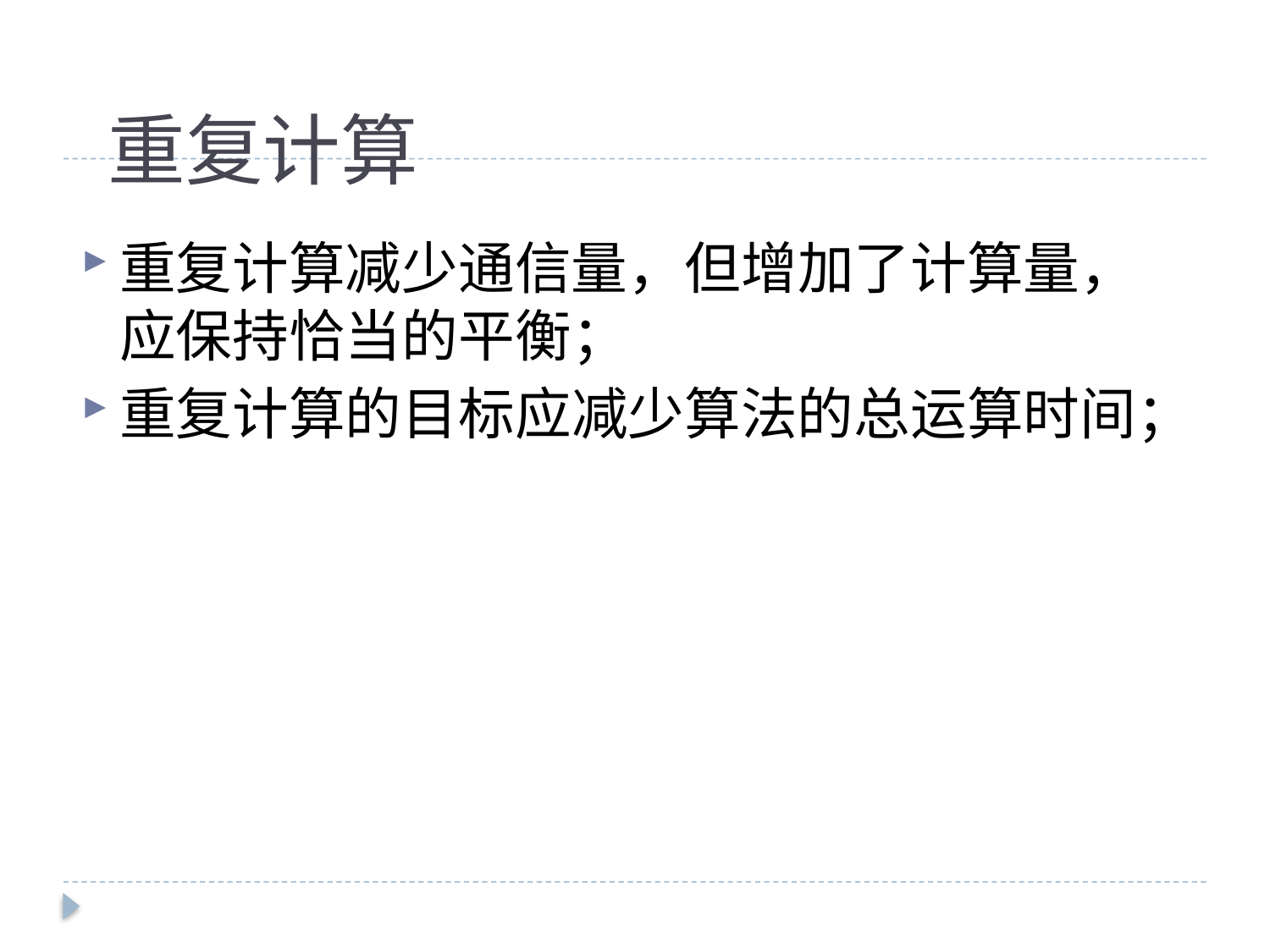

# 重复计算
重复计算减少通信量，但增加了计算量，应保持恰当的平衡；
重复计算的目标应减少算法的总运算时间；